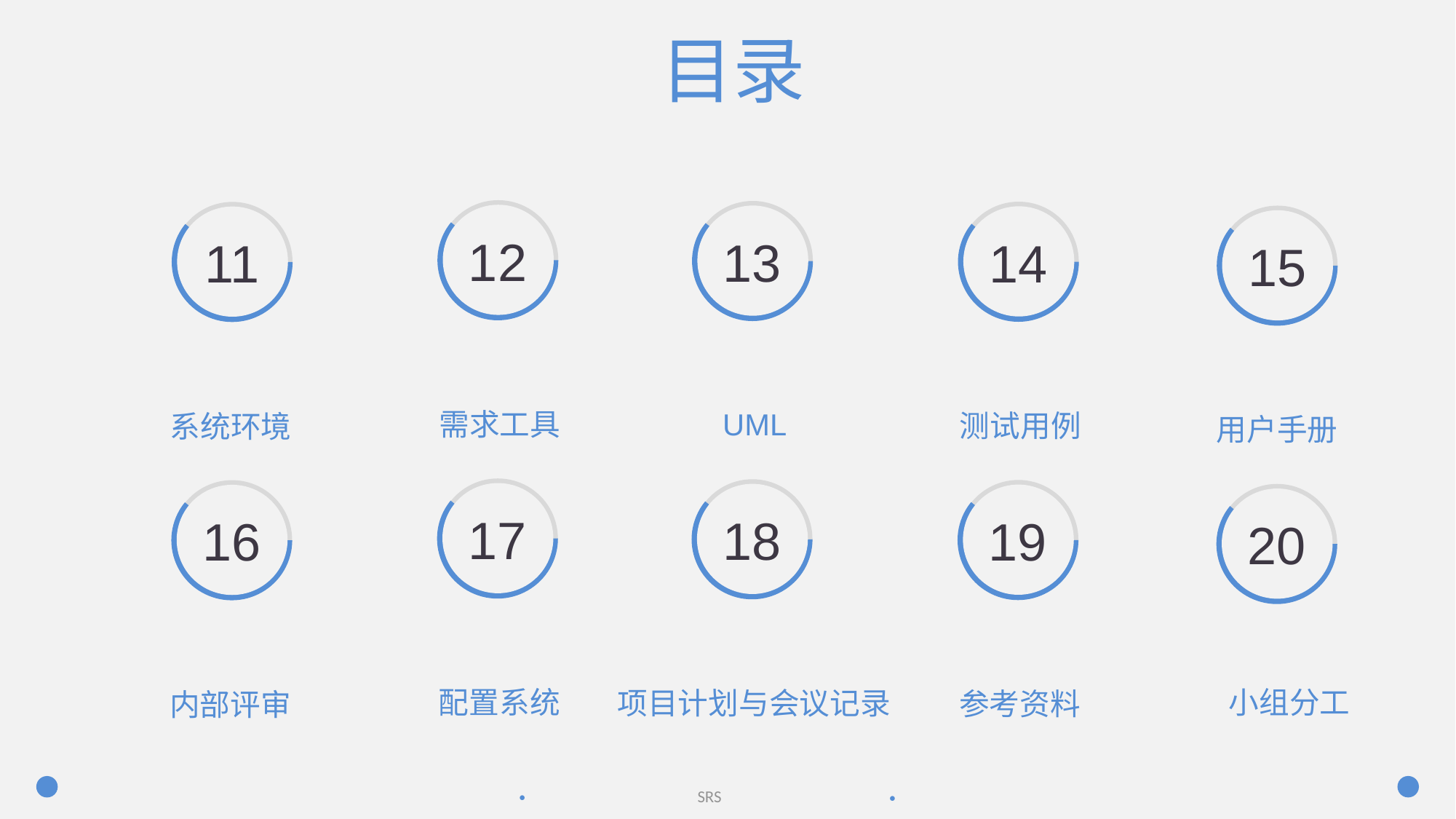

# 目录

12

13

14

11

15
1
系统环境
需求工具
UML
测试用例
用户手册

17

18

19

16

20
1
内部评审
配置系统
小组分工
项目计划与会议记录
参考资料